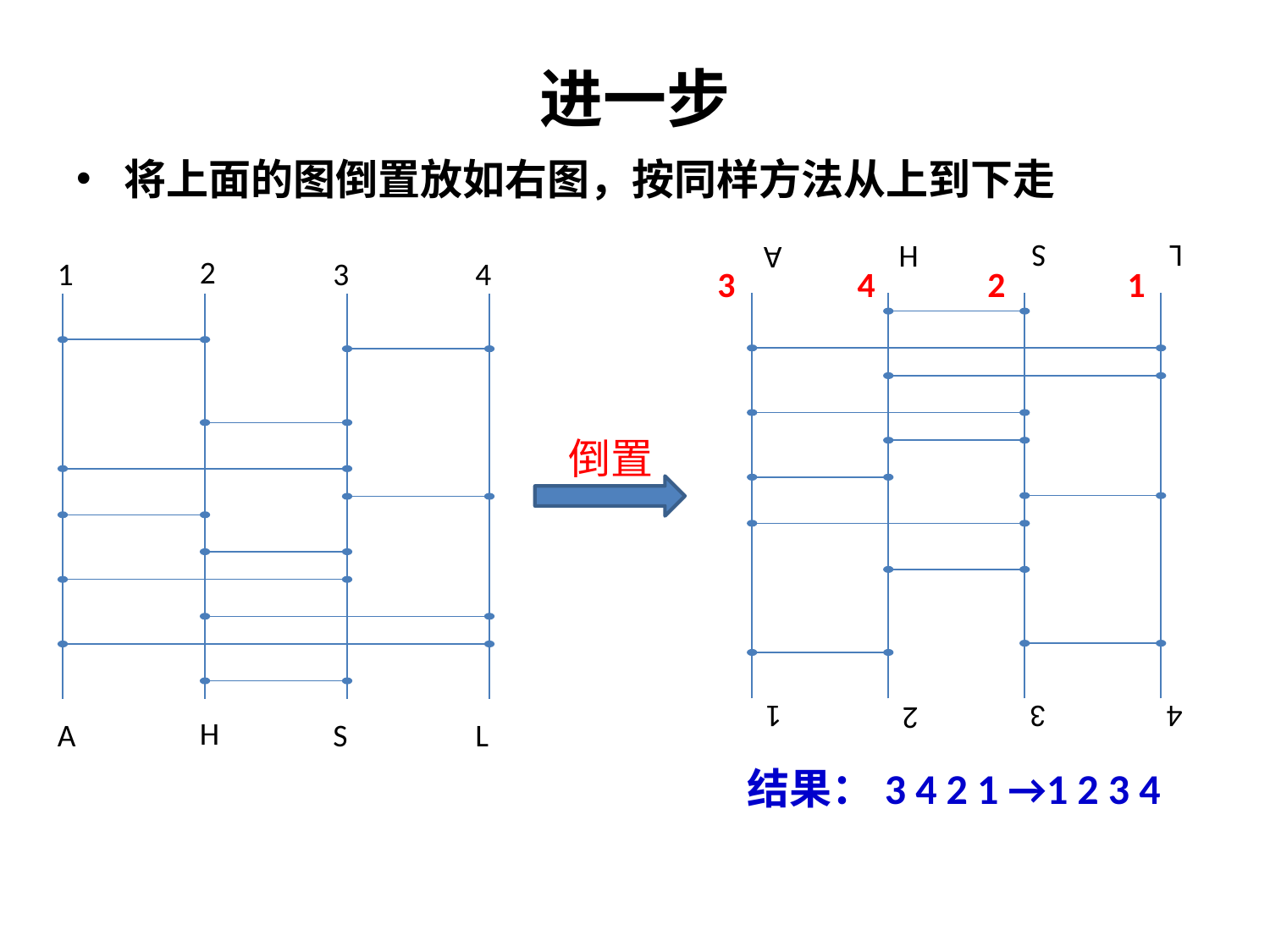

# 进一步
将上面的图倒置放如右图，按同样方法从上到下走
2
1
3
4
A
H
S
L
2
1
3
4
H
A
S
L
3
4
2
1
倒置

结果：3 4 2 1 →1 2 3 4